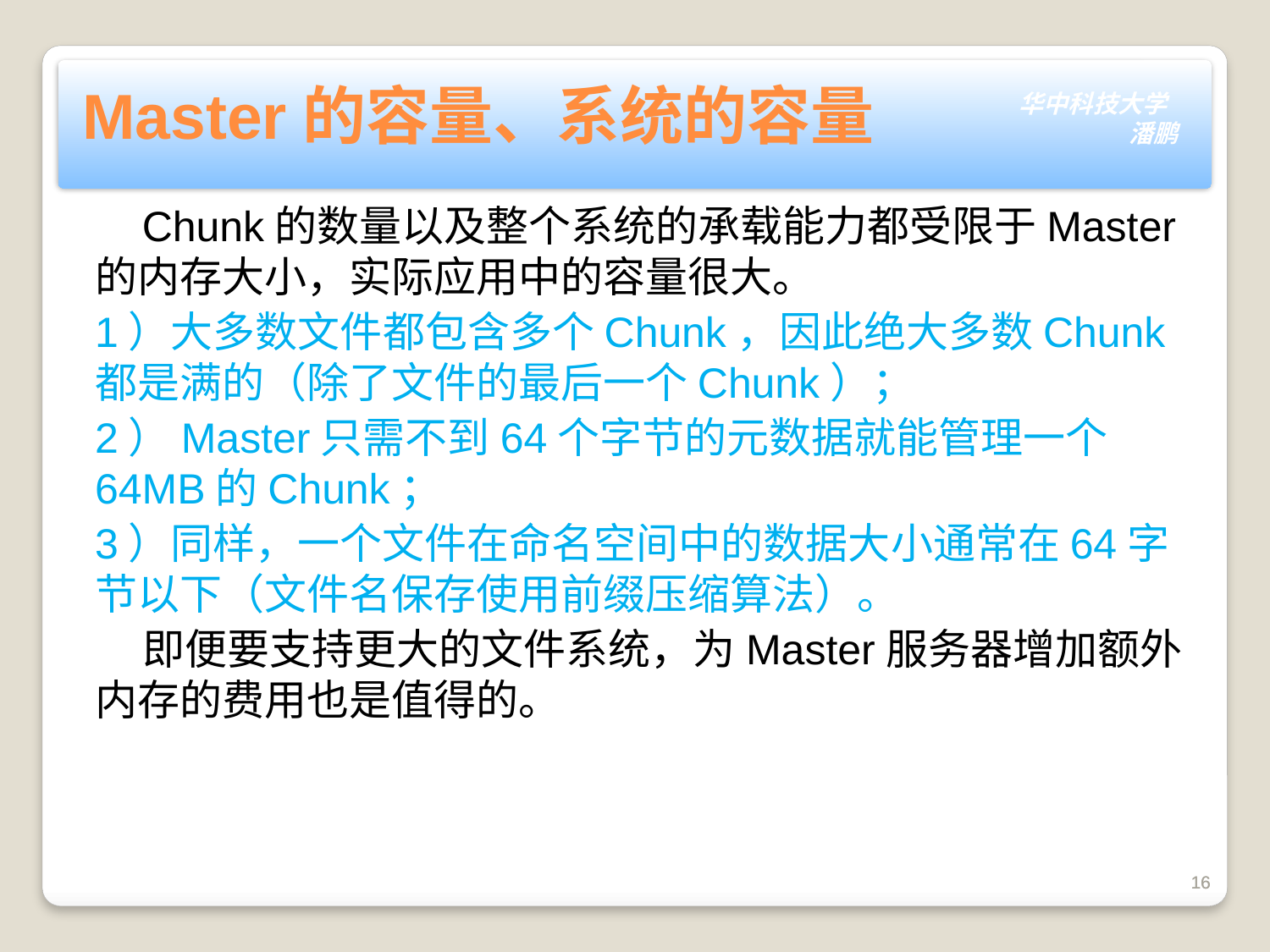

Master的容量、系统的容量
    Chunk的数量以及整个系统的承载能力都受限于Master的内存大小，实际应用中的容量很大。
1）大多数文件都包含多个Chunk，因此绝大多数Chunk都是满的（除了文件的最后一个Chunk）；
2）Master只需不到64个字节的元数据就能管理一个64MB的Chunk；
3）同样，一个文件在命名空间中的数据大小通常在64字节以下（文件名保存使用前缀压缩算法）。
    即便要支持更大的文件系统，为Master服务器增加额外内存的费用也是值得的。
16
16